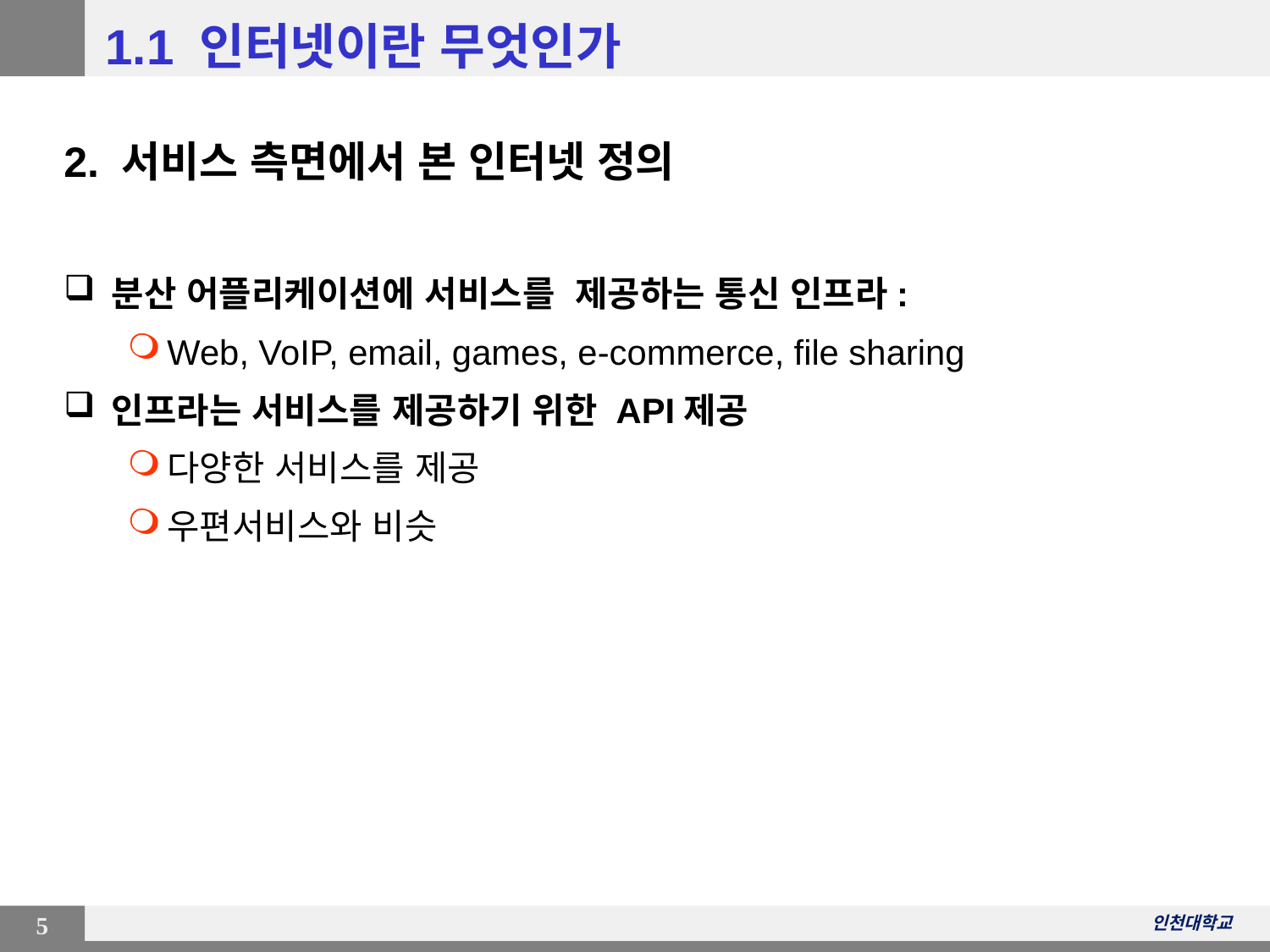

# 1.1 인터넷이란 무엇인가
2. 서비스 측면에서 본 인터넷 정의

분산 어플리케이션에 서비스를  제공하는 통신 인프라:
Web, VoIP, email, games, e-commerce, file sharing
인프라는 서비스를 제공하기 위한 API제공
다양한 서비스를 제공
우편서비스와 비슷